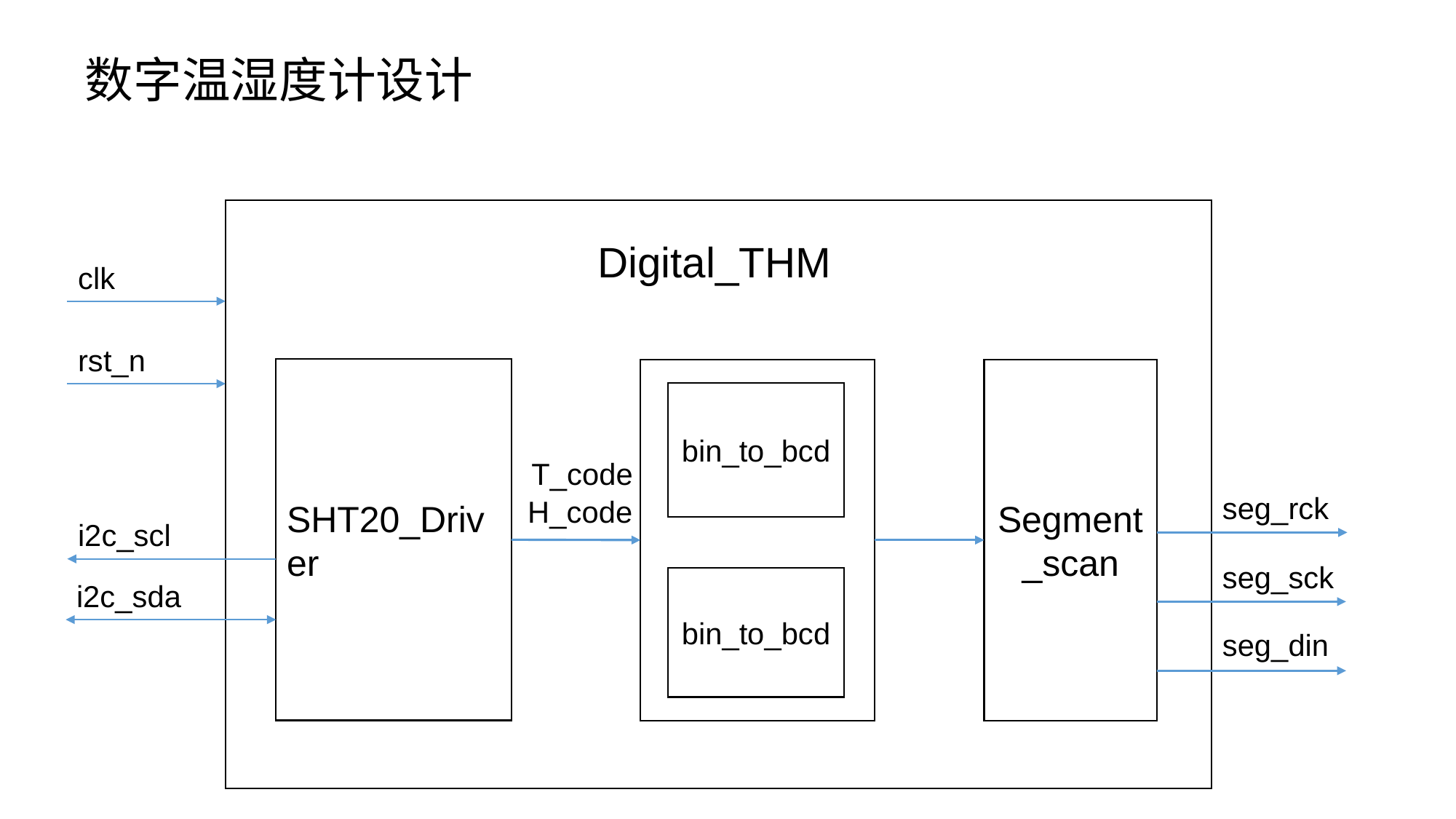

数字温湿度计设计

Digital_THM
clk
rst_n
SHT20_Driver

Segment
_scan
bin_to_bcd
T_code
seg_rck
H_code
i2c_scl
seg_sck
bin_to_bcd
i2c_sda
seg_din